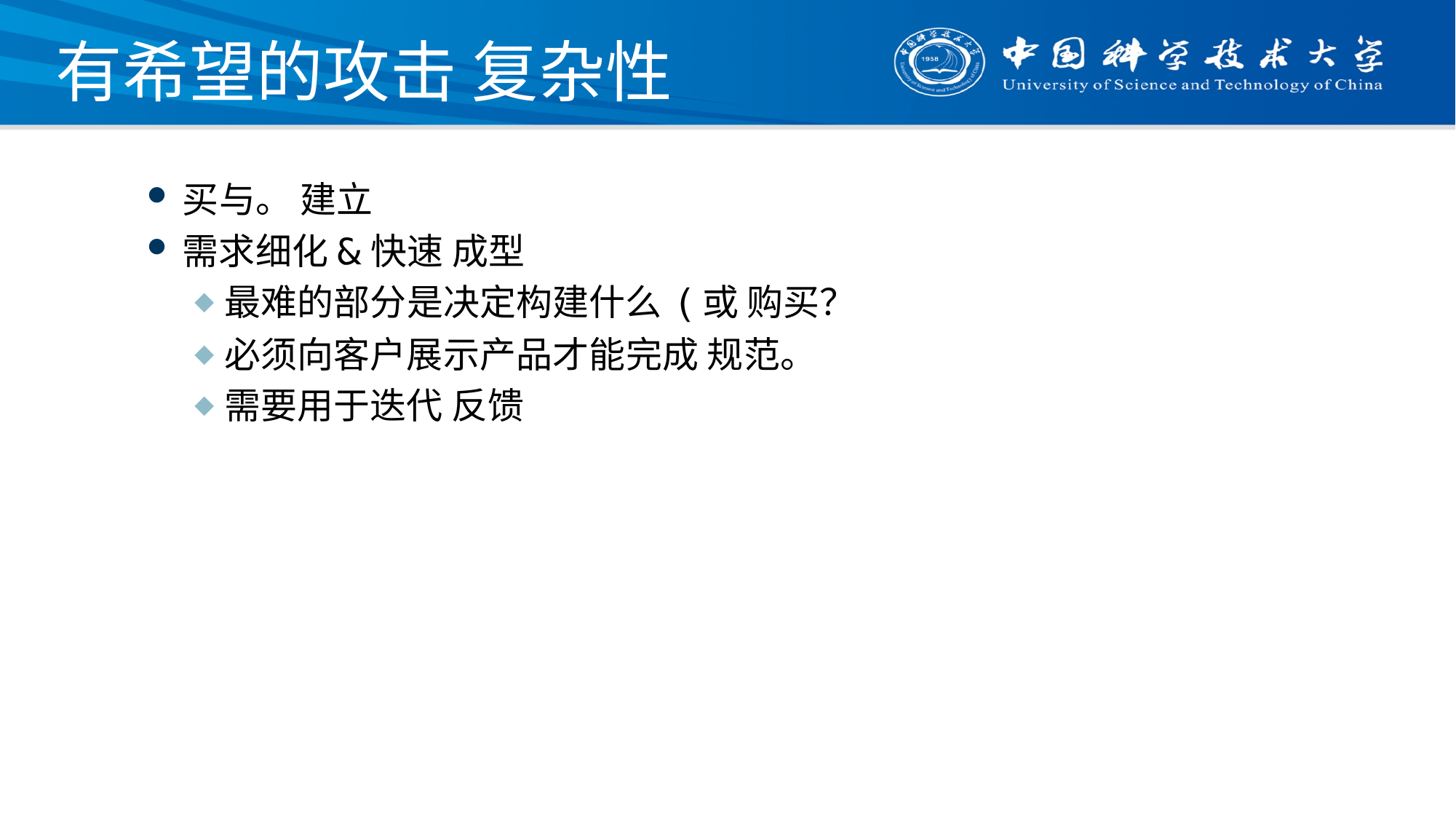

# 有希望的攻击 复杂性
买与。 建立
需求细化&快速 成型
最难的部分是决定构建什么 (或 购买？
必须向客户展示产品才能完成 规范。
需要用于迭代 反馈